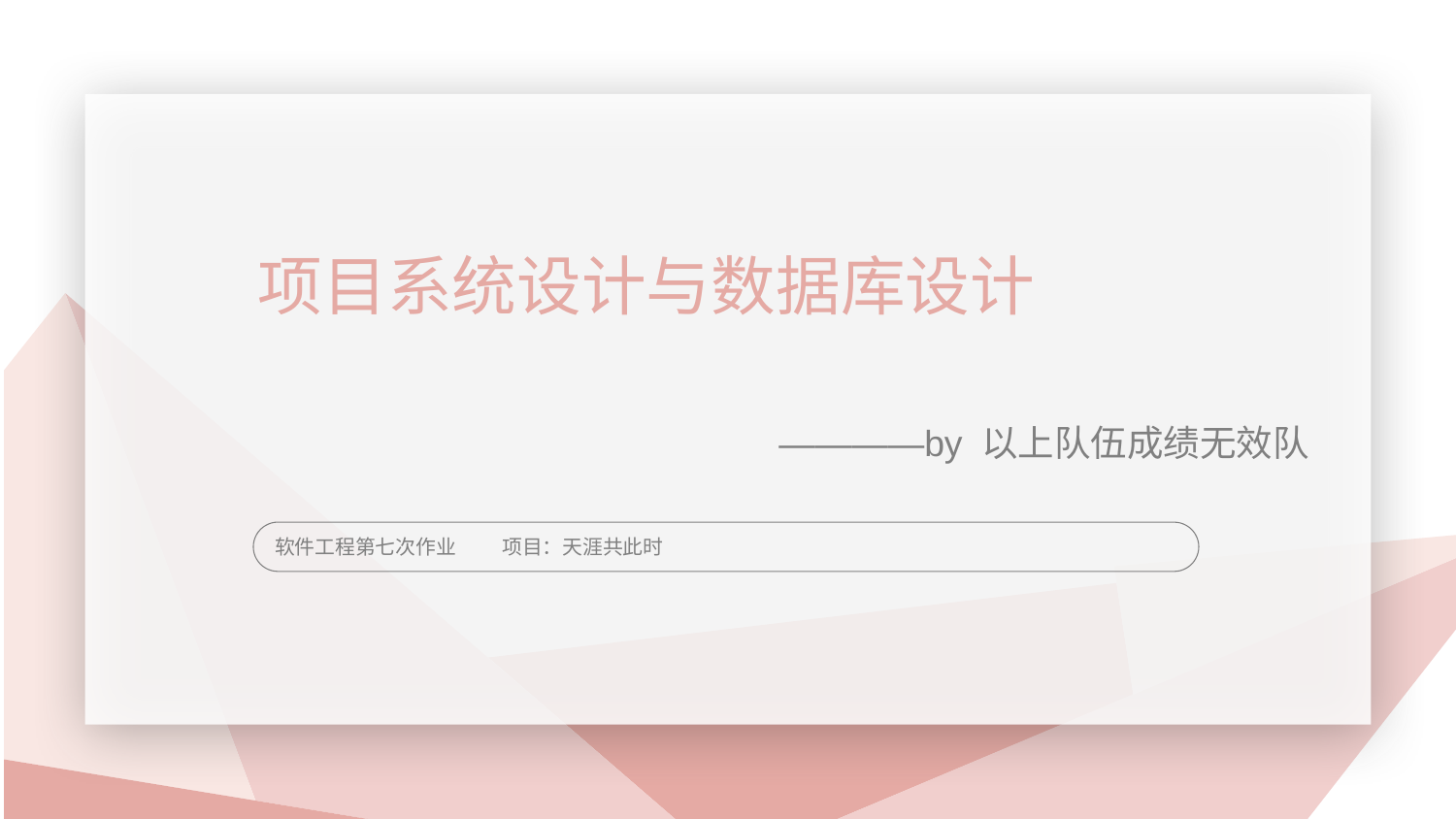

项目系统设计与数据库设计

 ————by 以上队伍成绩无效队
软件工程第七次作业          项目：天涯共此时